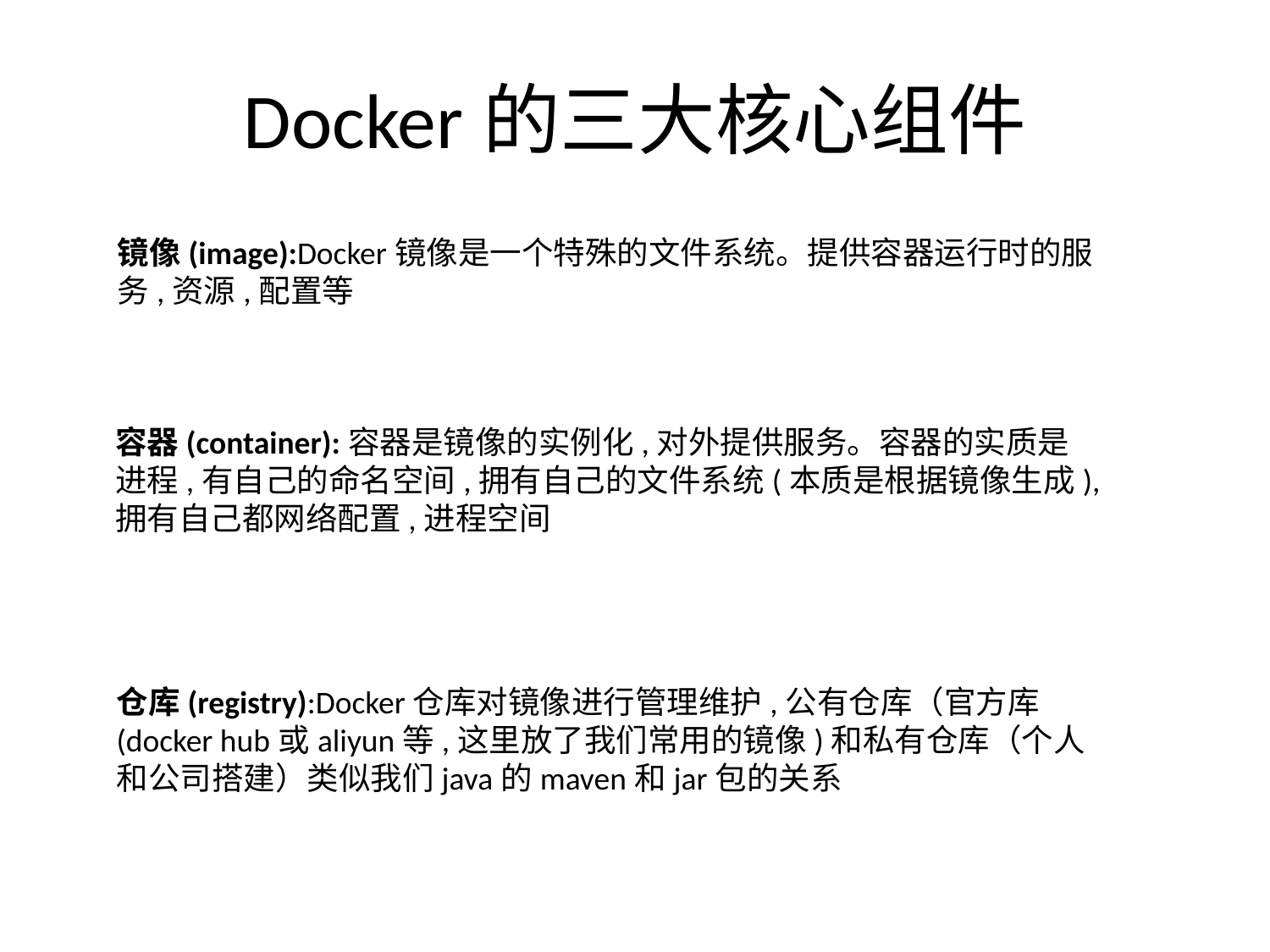

# Docker的三大核心组件
镜像(image):Docker镜像是一个特殊的文件系统。提供容器运行时的服务,资源,配置等
容器(container):容器是镜像的实例化,对外提供服务。容器的实质是进程,有自己的命名空间,拥有自己的文件系统(本质是根据镜像生成),拥有自己都网络配置,进程空间
仓库(registry):Docker仓库对镜像进行管理维护,公有仓库（官方库(docker hub或aliyun等,这里放了我们常用的镜像)和私有仓库（个人和公司搭建）类似我们java的maven和jar包的关系